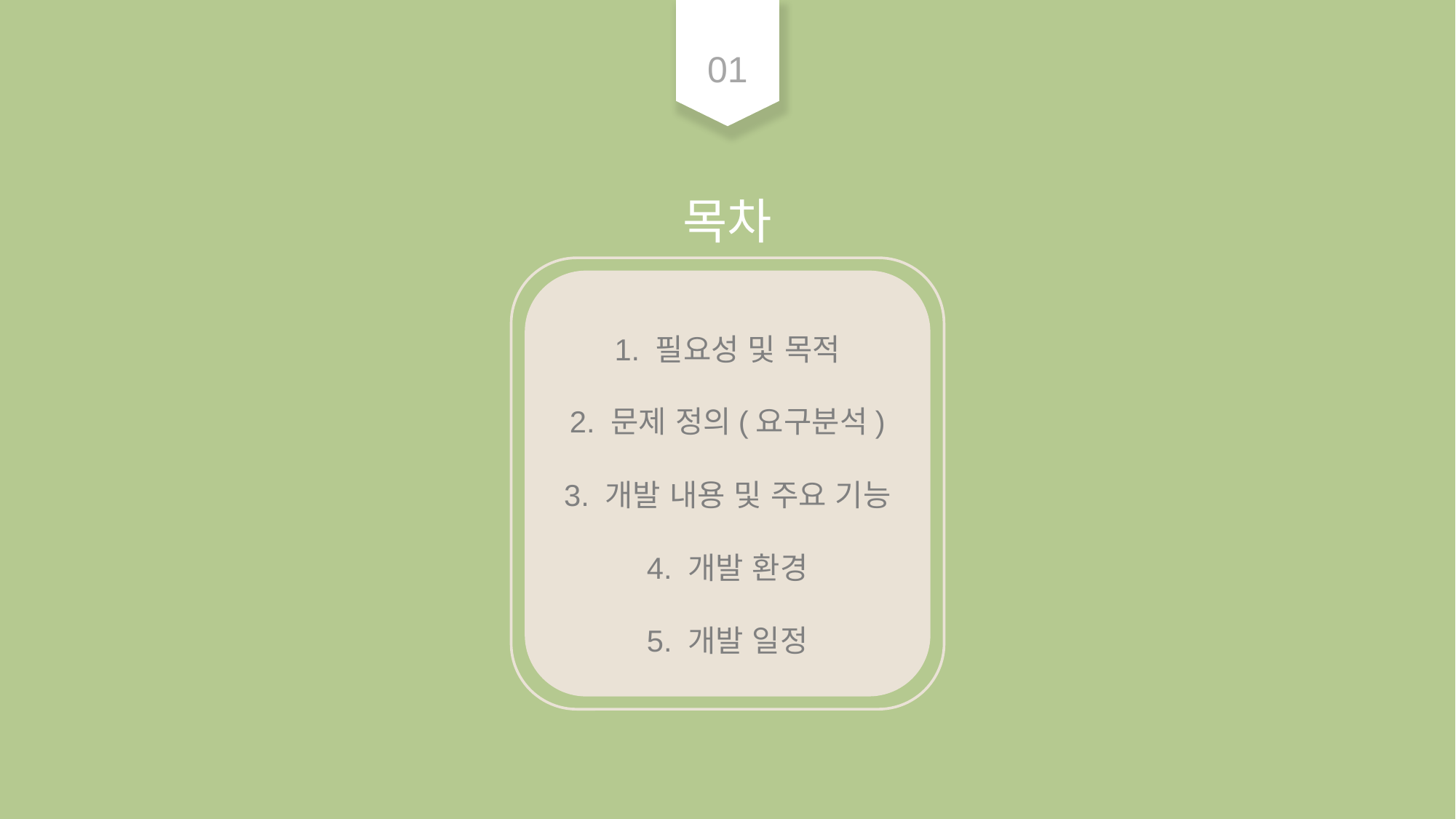

01
목차

필요성 및 목적

문제 정의(요구분석)

개발 내용 및 주요 기능

4. 개발 환경

5. 개발 일정